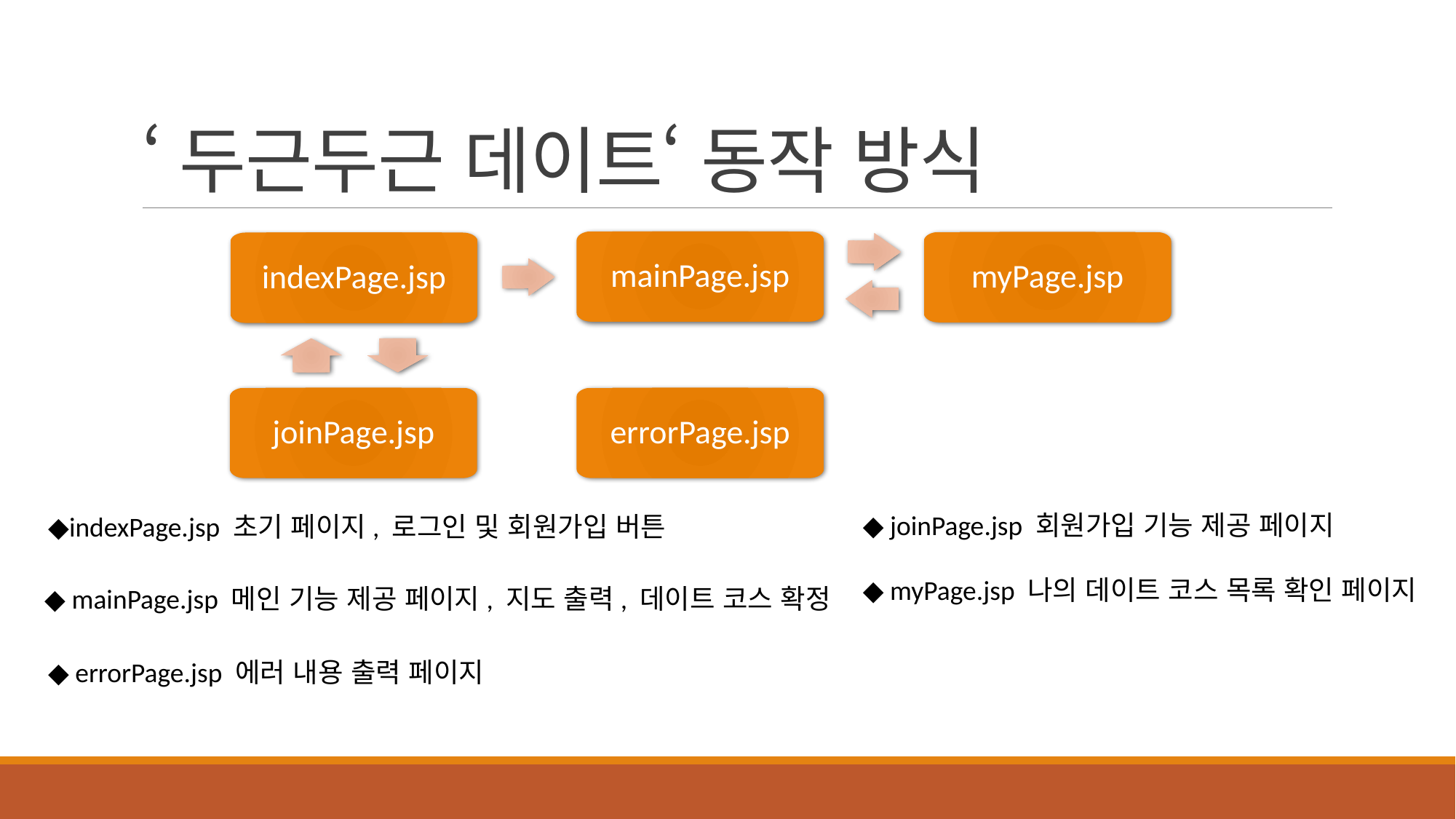

# ‘두근두근 데이트‘ 동작 방식
mainPage.jsp
myPage.jsp
indexPage.jsp

joinPage.jsp
errorPage.jsp
◆ joinPage.jsp 회원가입 기능 제공 페이지
◆indexPage.jsp 초기 페이지, 로그인 및 회원가입 버튼
◆ myPage.jsp 나의 데이트 코스 목록 확인 페이지
◆ mainPage.jsp 메인 기능 제공 페이지, 지도 출력, 데이트 코스 확정
◆ errorPage.jsp 에러 내용 출력 페이지